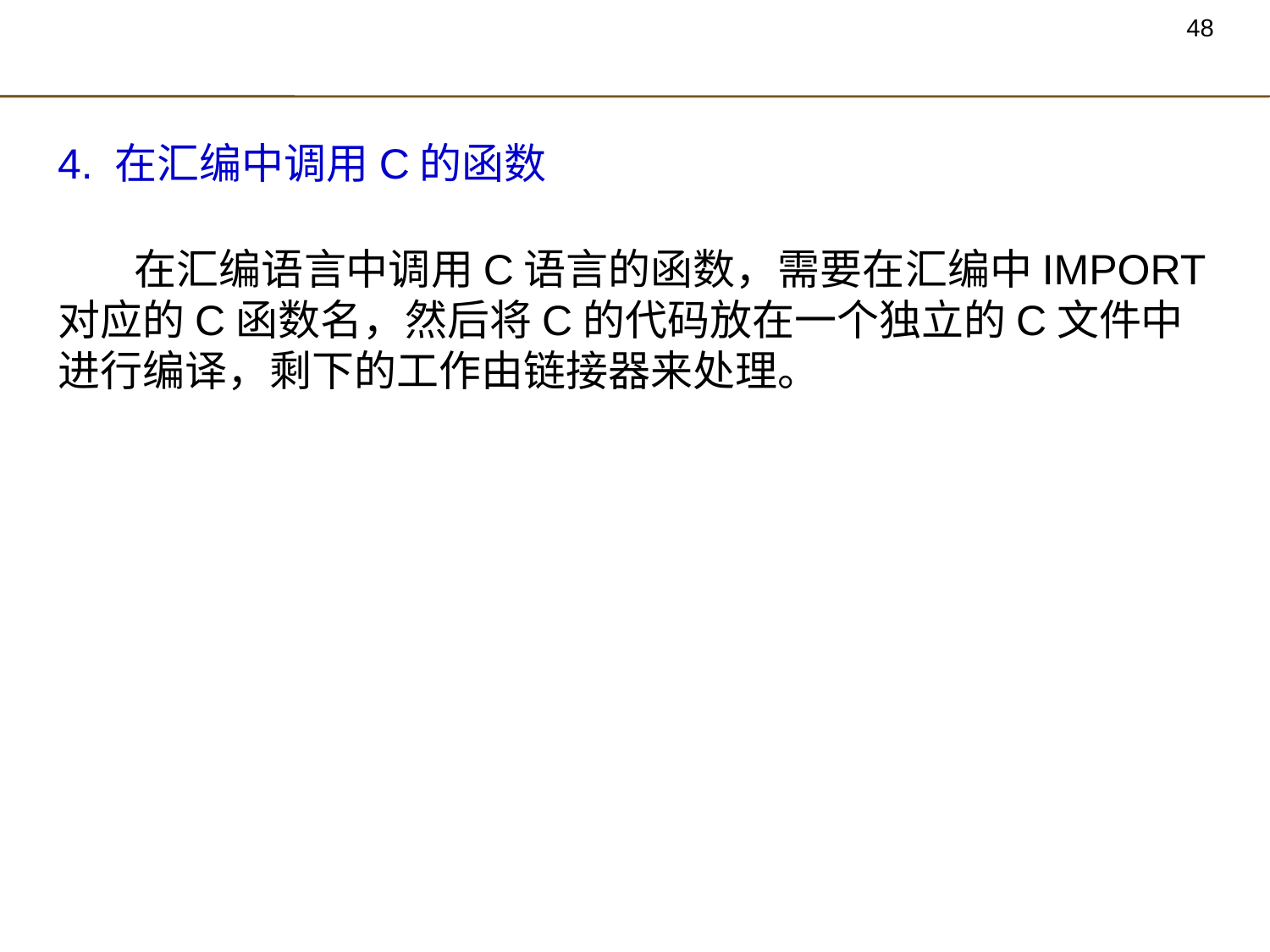

# 4. 在汇编中调用C的函数
       在汇编语言中调用C语言的函数，需要在汇编中IMPORT对应的C函数名，然后将C的代码放在一个独立的C文件中进行编译，剩下的工作由链接器来处理。